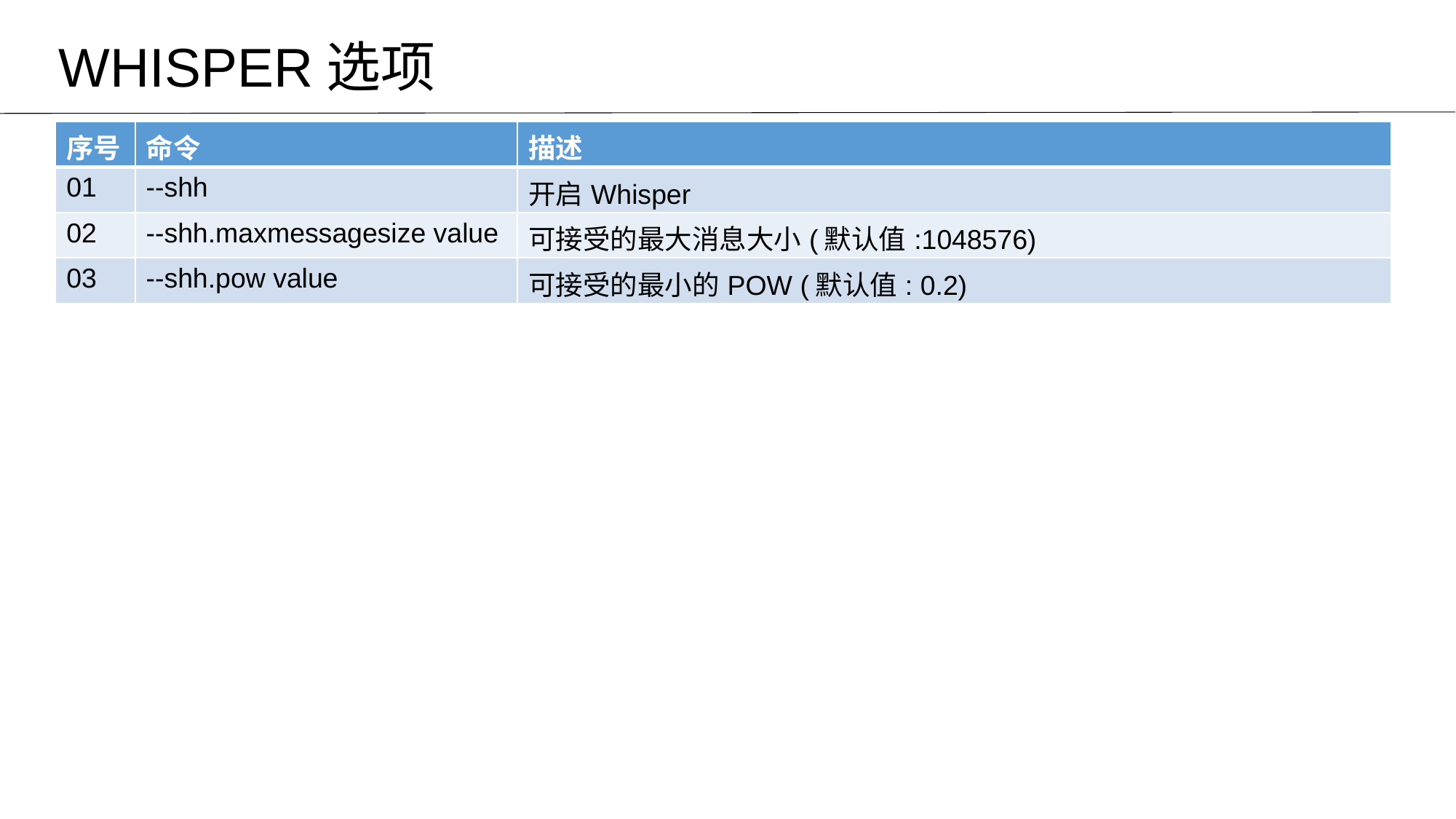

WHISPER选项
| 序号 | 命令 | 描述 |
| --- | --- | --- |
| 01 | --shh | 开启Whisper |
| 02 | --shh.maxmessagesize value | 可接受的最大消息大小(默认值:1048576) |
| 03 | --shh.pow value | 可接受的最小的POW (默认值: 0.2) |